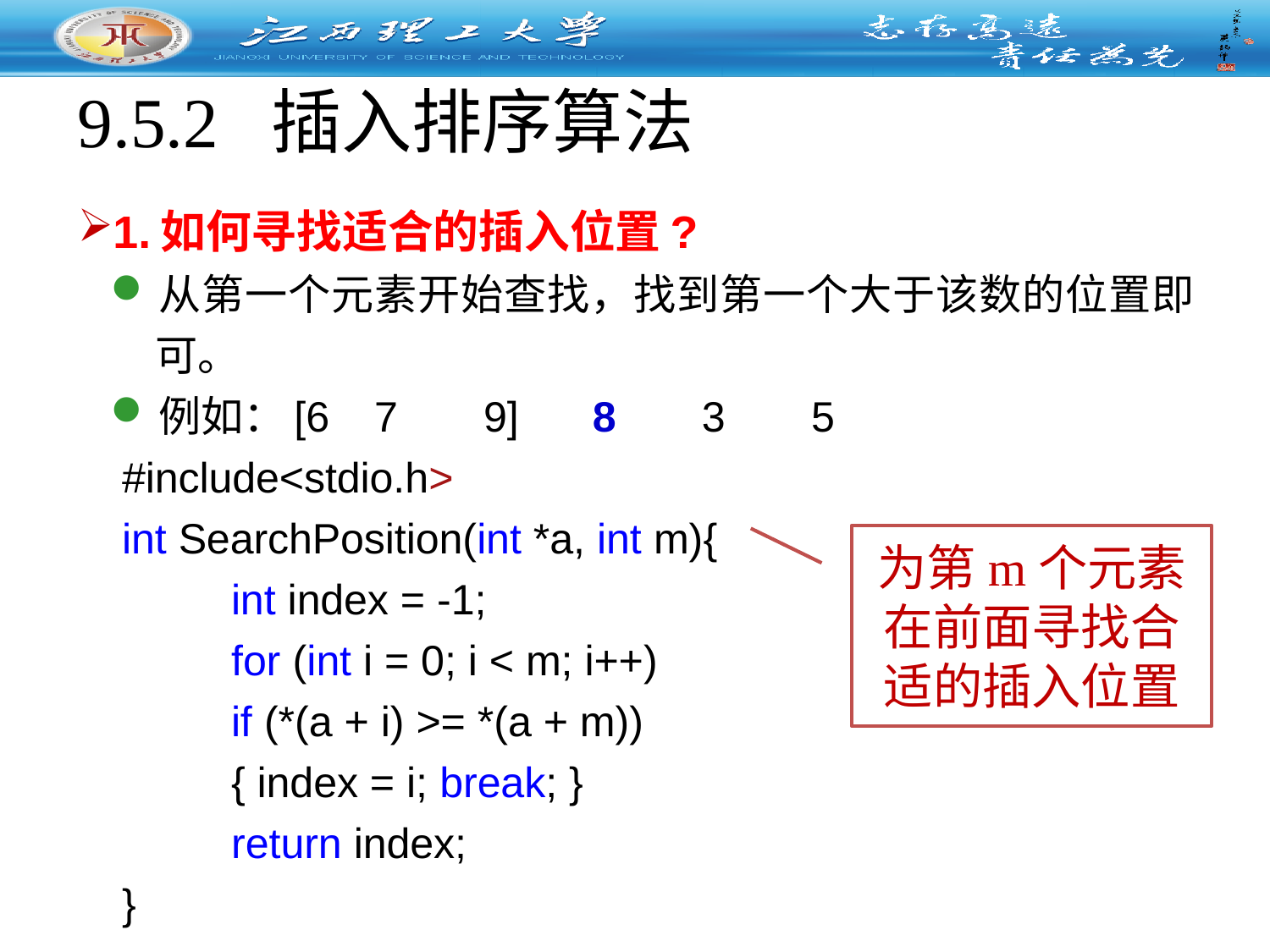

# 9.5.2  插入排序算法
1.如何寻找适合的插入位置?
从第一个元素开始查找，找到第一个大于该数的位置即可。
例如：[6	7 	9] 	8 	3	5
#include<stdio.h>
int SearchPosition(int *a, int m){
 	int index = -1;
 	for (int i = 0; i < m; i++)
 		if (*(a + i) >= *(a + m))
 			{ index = i; break; }
 	return index;
}

为第m个元素在前面寻找合适的插入位置